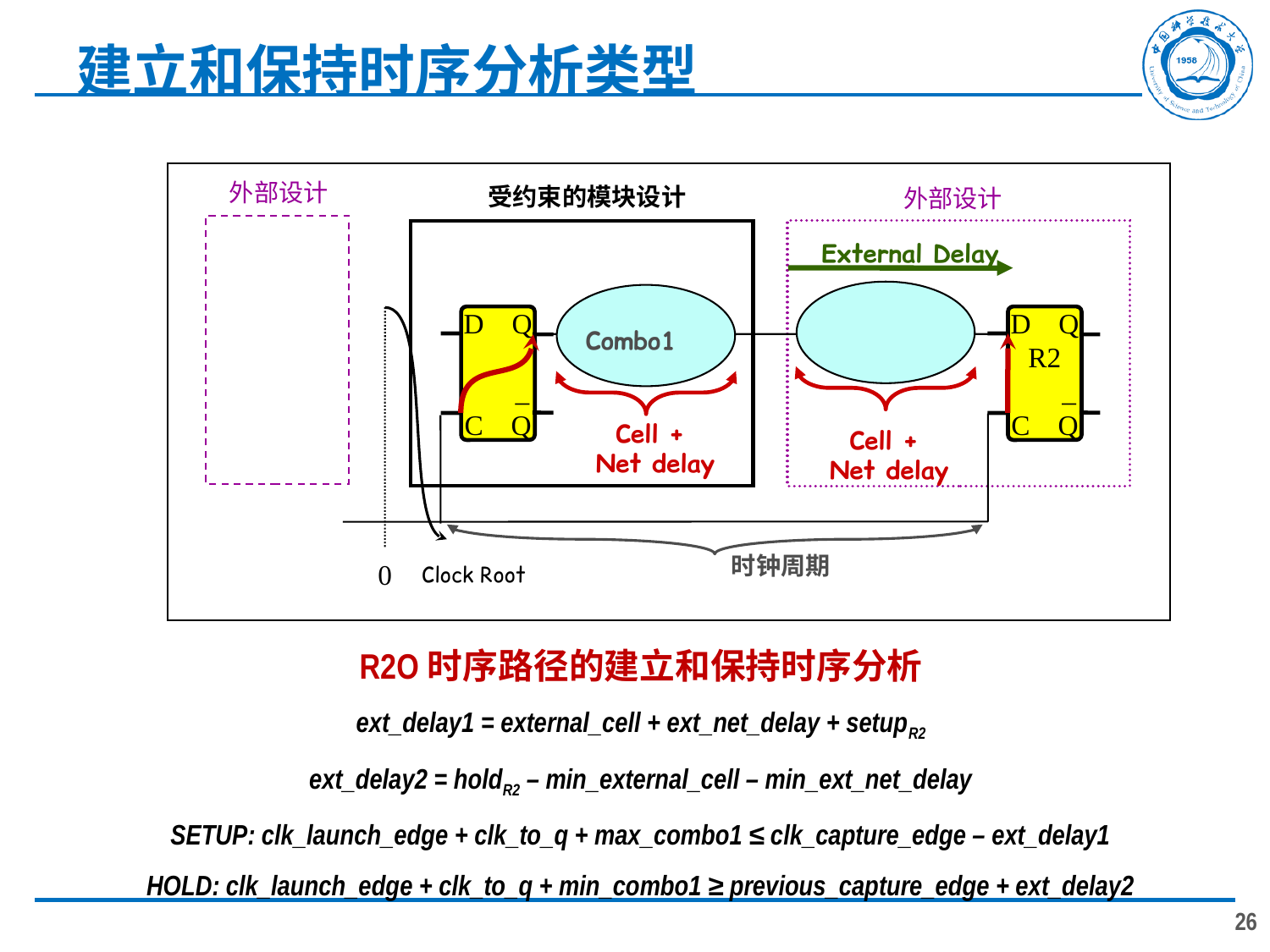

# 建立和保持时序分析类型

外部设计
受约束的模块设计
外部设计

External Delay

Clock to Q

D    Q

       _
C    Q

D    Q
R2
       _
C    Q

Combo1

Setup
Time
Cell +
Net delay

Cell +
Net delay

时钟周期
0
Clock Root
R2O时序路径的建立和保持时序分析
ext_delay1 = external_cell + ext_net_delay + setupR2
ext_delay2 = holdR2 – min_external_cell – min_ext_net_delay
SETUP: clk_launch_edge + clk_to_q + max_combo1 ≤ clk_capture_edge – ext_delay1
HOLD: clk_launch_edge + clk_to_q + min_combo1 ≥ previous_capture_edge + ext_delay2
26